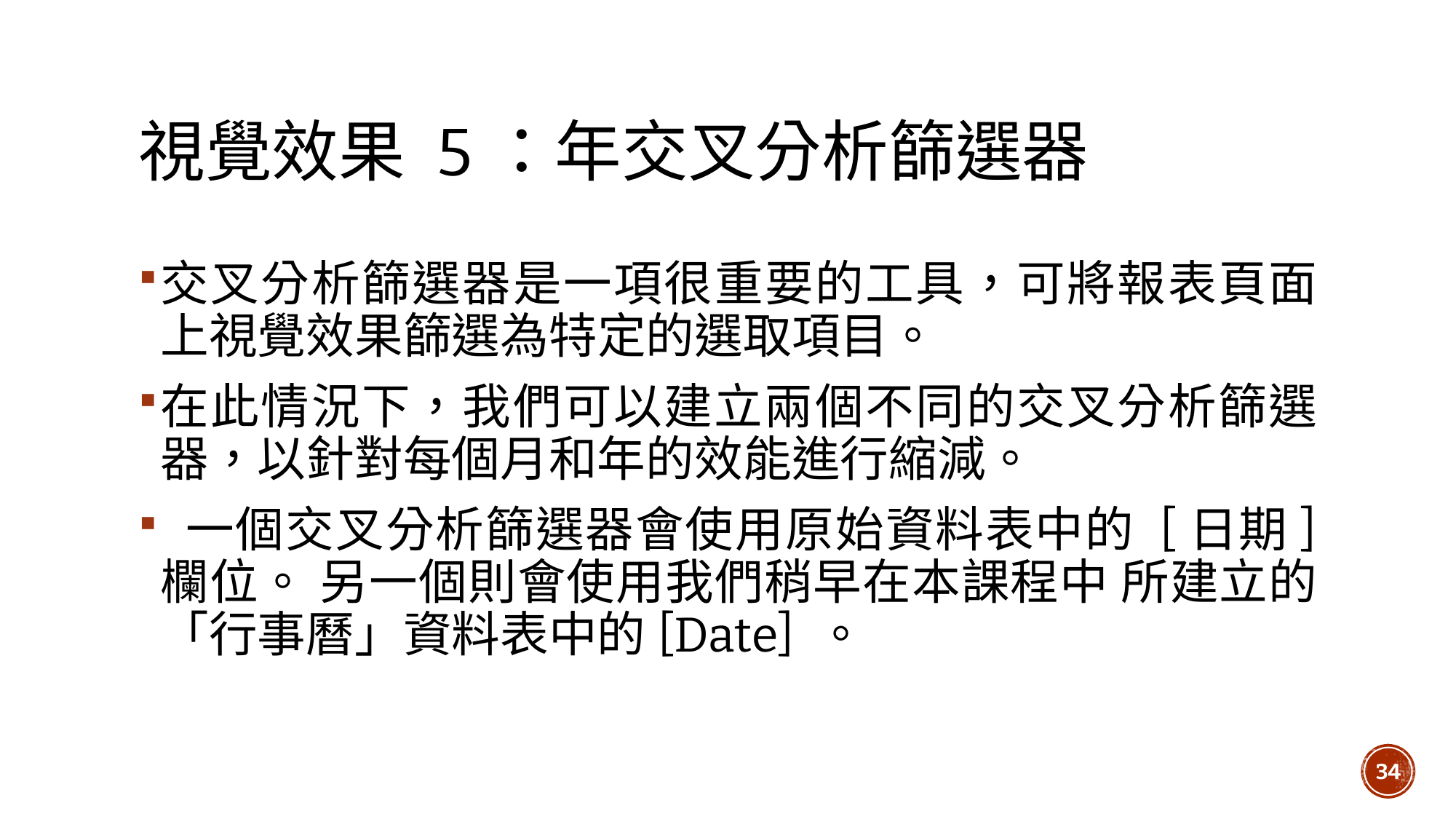

# 視覺效果 5：年交叉分析篩選器
交叉分析篩選器是一項很重要的工具，可將報表頁面上視覺效果篩選為特定的選取項目。
在此情況下，我們可以建立兩個不同的交叉分析篩選器，以針對每個月和年的效能進行縮減。
 一個交叉分析篩選器會使用原始資料表中的 [日期] 欄位。 另一個則會使用我們稍早在本課程中 所建立的「行事曆」資料表中的[Date] 。
34